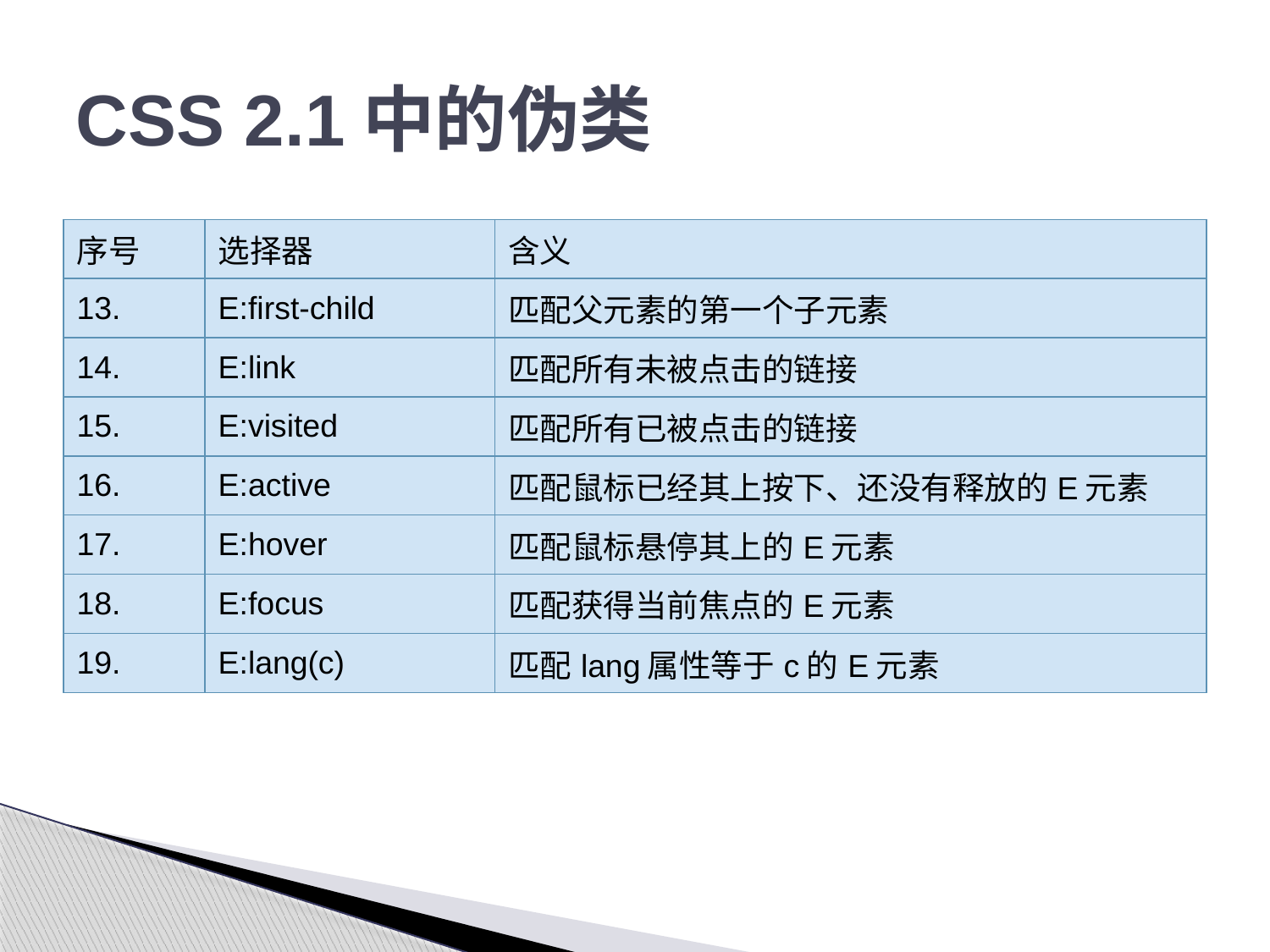

# CSS 2.1中的伪类
| 序号 | 选择器 | 含义 |
| --- | --- | --- |
| 13. | E:first-child | 匹配父元素的第一个子元素 |
| 14. | E:link | 匹配所有未被点击的链接 |
| 15. | E:visited | 匹配所有已被点击的链接 |
| 16. | E:active | 匹配鼠标已经其上按下、还没有释放的E元素 |
| 17. | E:hover | 匹配鼠标悬停其上的E元素 |
| 18. | E:focus | 匹配获得当前焦点的E元素 |
| 19. | E:lang(c) | 匹配lang属性等于c的E元素 |